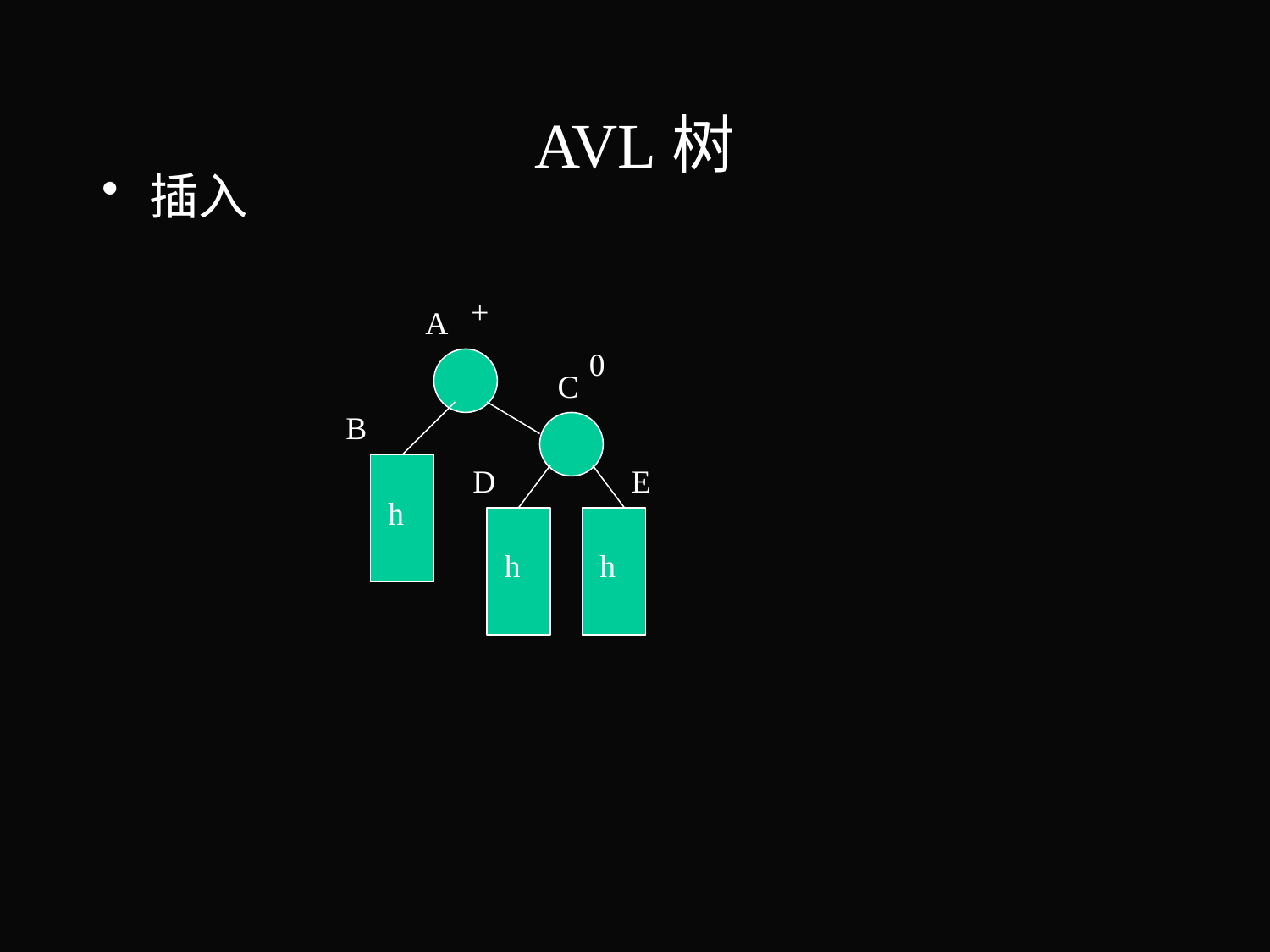

AVL树
插入

+
0

C
B

D
E

h

h
h
A